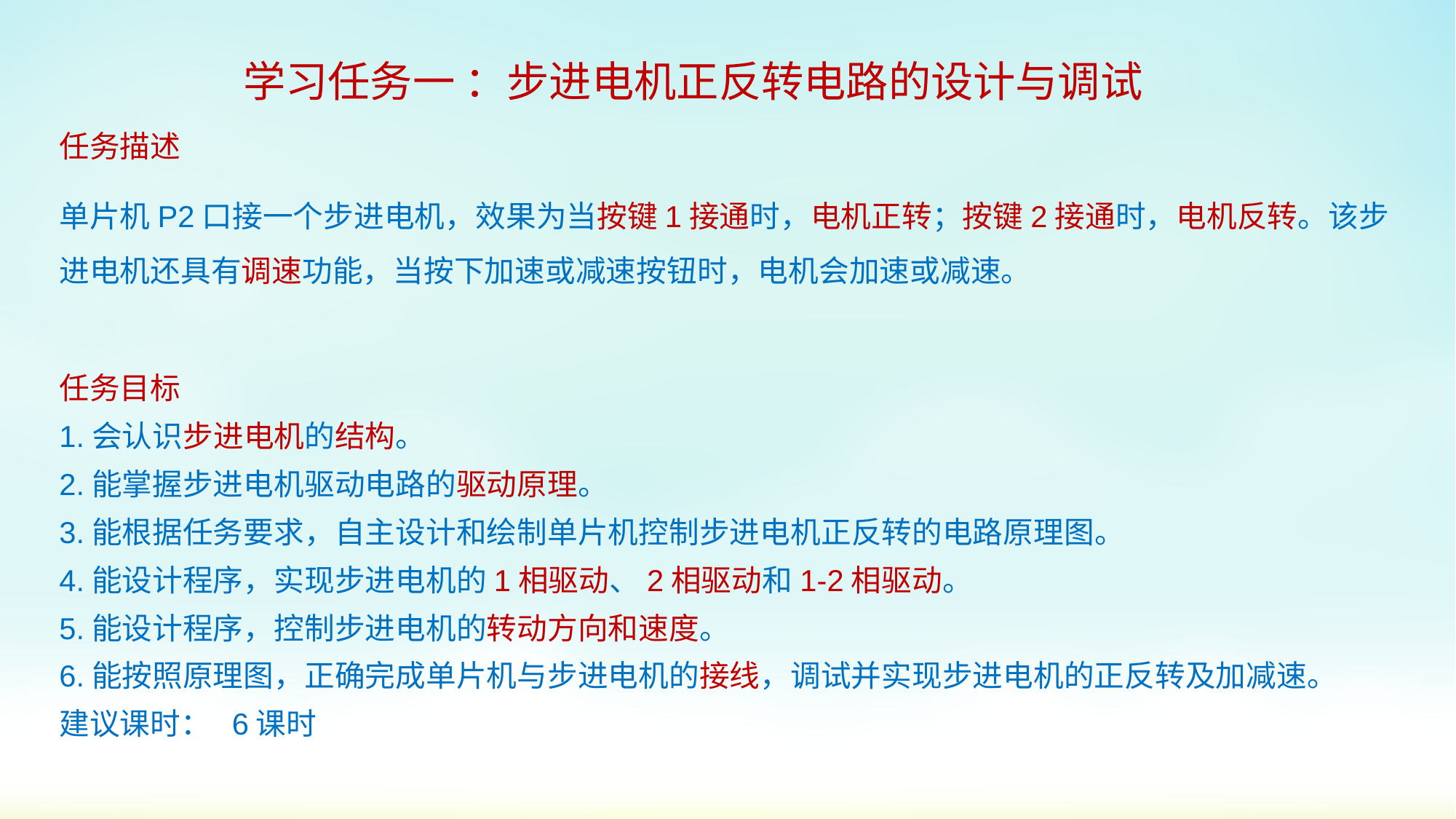

# 学习任务一 ：步进电机正反转电路的设计与调试
任务描述
单片机P2口接一个步进电机，效果为当按键1接通时，电机正转；按键2接通时，电机反转。该步进电机还具有调速功能，当按下加速或减速按钮时，电机会加速或减速。

任务目标
1.会认识步进电机的结构。
2.能掌握步进电机驱动电路的驱动原理。
3.能根据任务要求，自主设计和绘制单片机控制步进电机正反转的电路原理图。
4.能设计程序，实现步进电机的1相驱动、2相驱动和1-2相驱动。
5.能设计程序，控制步进电机的转动方向和速度。
6.能按照原理图，正确完成单片机与步进电机的接线，调试并实现步进电机的正反转及加减速。
建议课时：  6课时